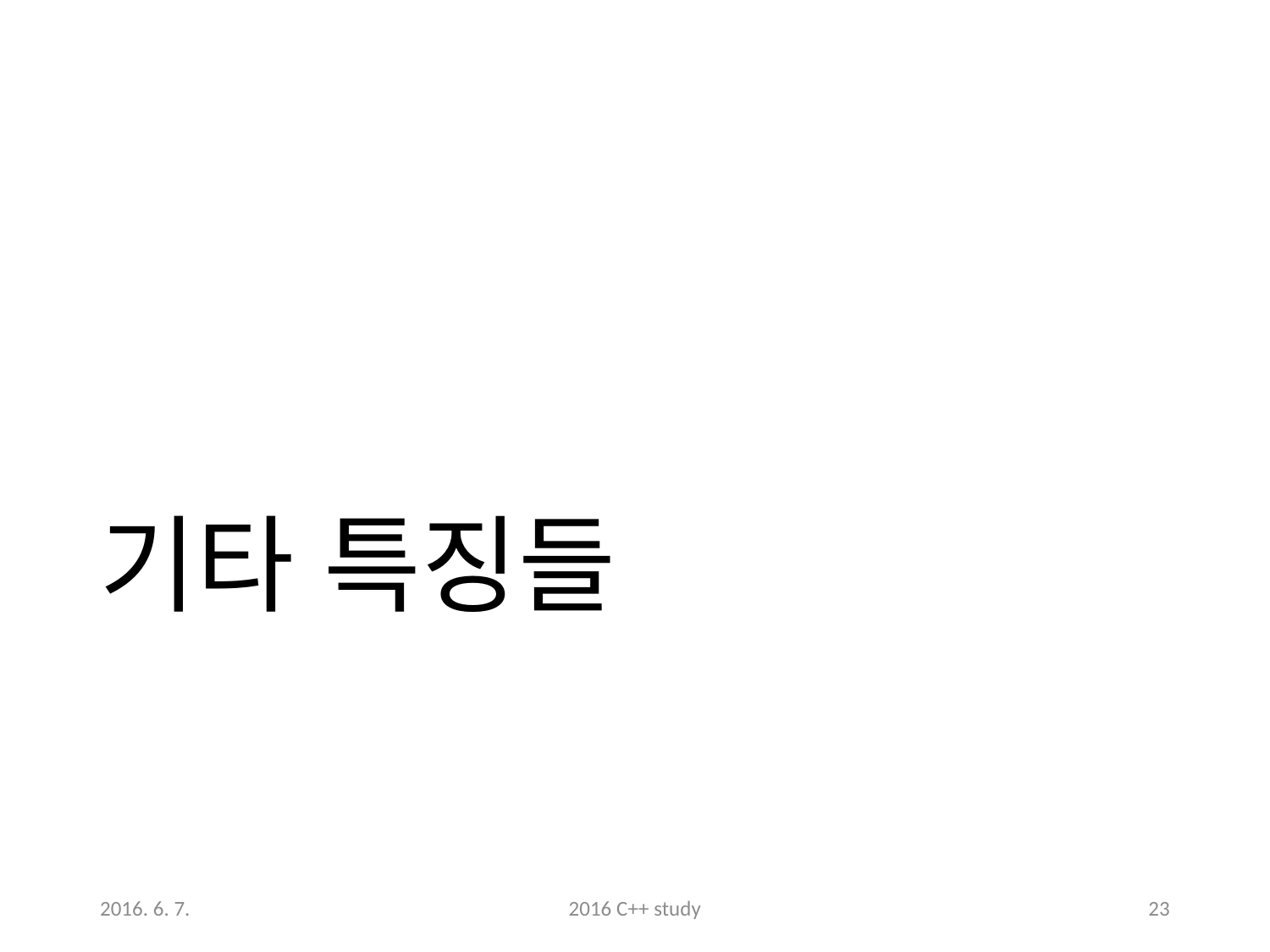

# 기타 특징들

2016. 6. 7.
2016 C++ study
23